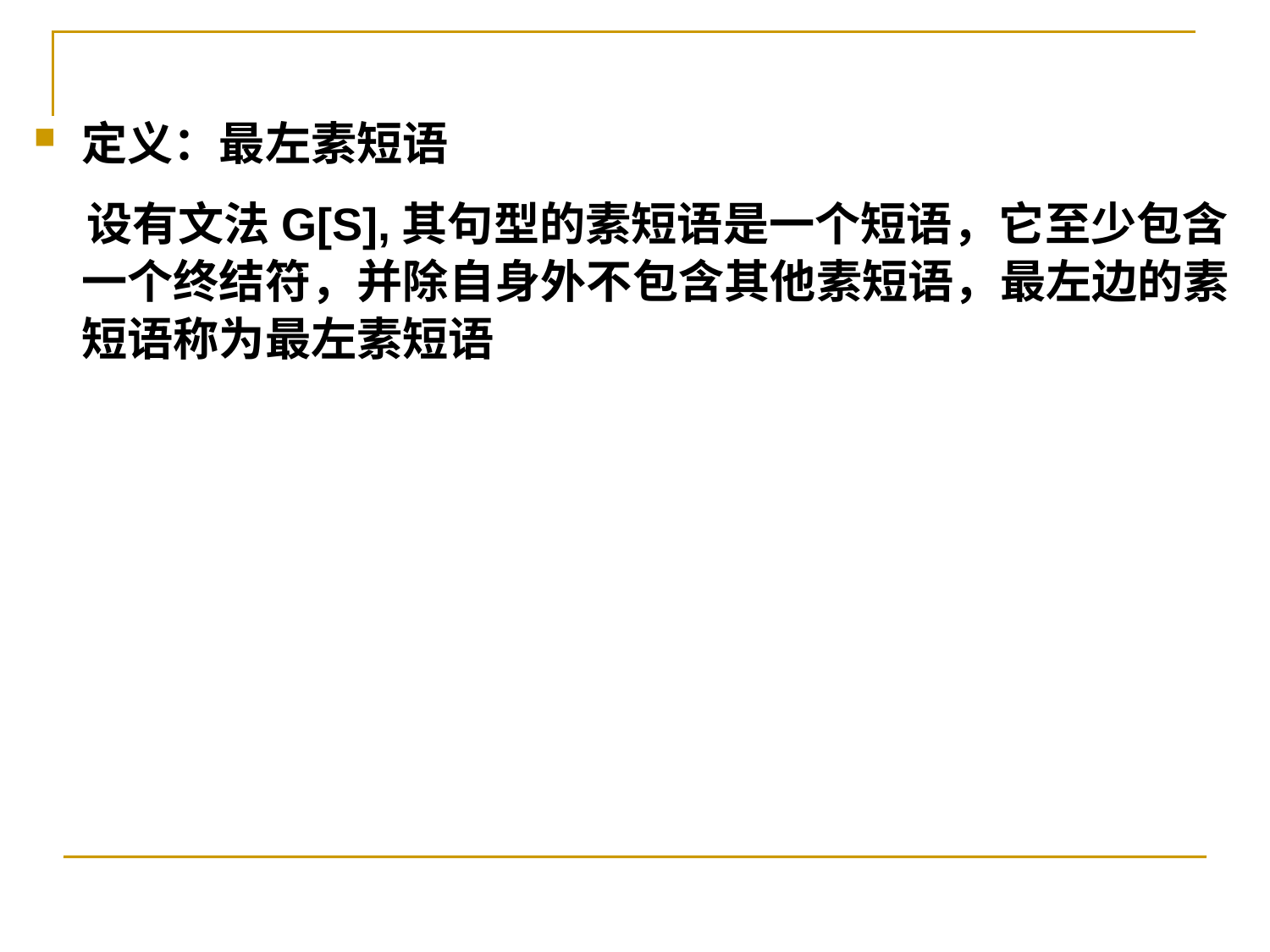

定义：最左素短语
    设有文法G[S],其句型的素短语是一个短语，它至少包含一个终结符，并除自身外不包含其他素短语，最左边的素短语称为最左素短语
49